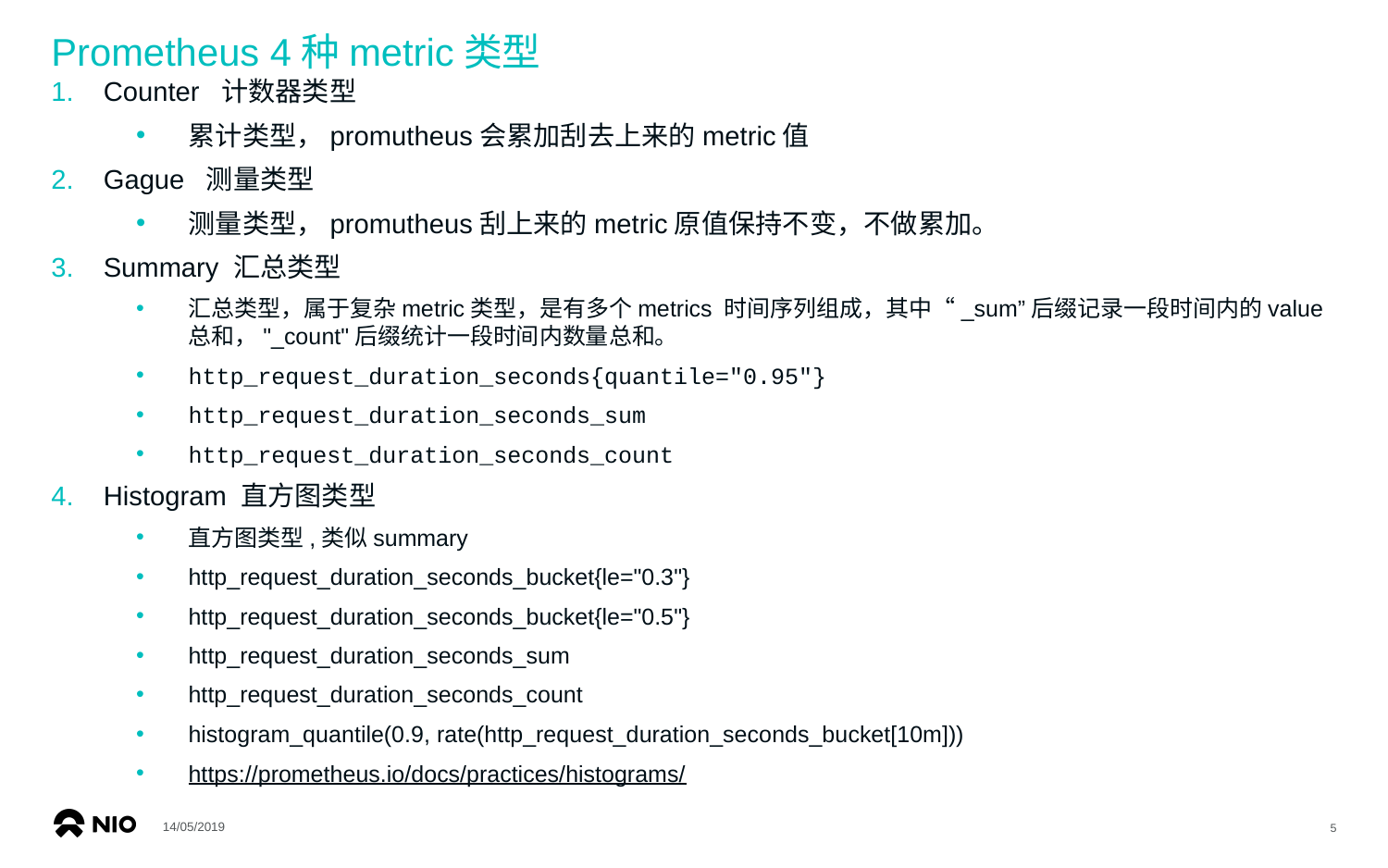

# Prometheus 4种metric类型
Counter  计数器类型
累计类型，promutheus会累加刮去上来的metric值
Gague  测量类型
测量类型，promutheus刮上来的metric原值保持不变，不做累加。
Summary 汇总类型
汇总类型，属于复杂metric类型，是有多个metrics 时间序列组成，其中“_sum”后缀记录一段时间内的value总和，"_count"后缀统计一段时间内数量总和。
http_request_duration_seconds{quantile="0.95"}
http_request_duration_seconds_sum
http_request_duration_seconds_count
Histogram 直方图类型
直方图类型,类似summary
http_request_duration_seconds_bucket{le="0.3"}
http_request_duration_seconds_bucket{le="0.5"}
http_request_duration_seconds_sum
http_request_duration_seconds_count
histogram_quantile(0.9, rate(http_request_duration_seconds_bucket[10m]))
https://prometheus.io/docs/practices/histograms/

14/05/2019

5